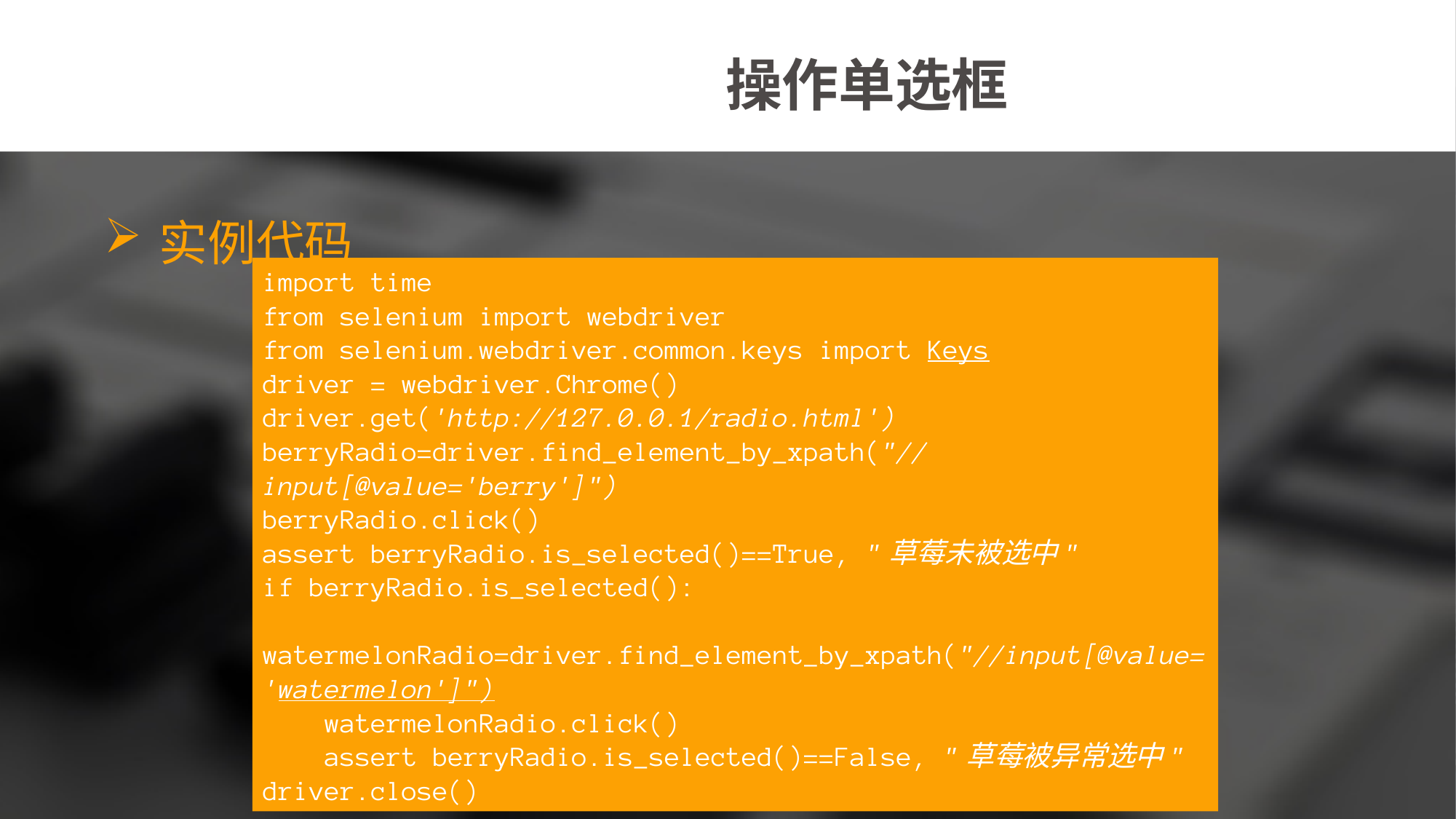

操作单选框
实例代码
import time
from selenium import webdriver
from selenium.webdriver.common.keys import Keys
driver = webdriver.Chrome()
driver.get('http://127.0.0.1/radio.html')
berryRadio=driver.find_element_by_xpath("//input[@value='berry']")
berryRadio.click()
assert berryRadio.is_selected()==True, "草莓未被选中"
if berryRadio.is_selected():
 watermelonRadio=driver.find_element_by_xpath("//input[@value='watermelon']")
    watermelonRadio.click()
    assert berryRadio.is_selected()==False, "草莓被异常选中"
driver.close()